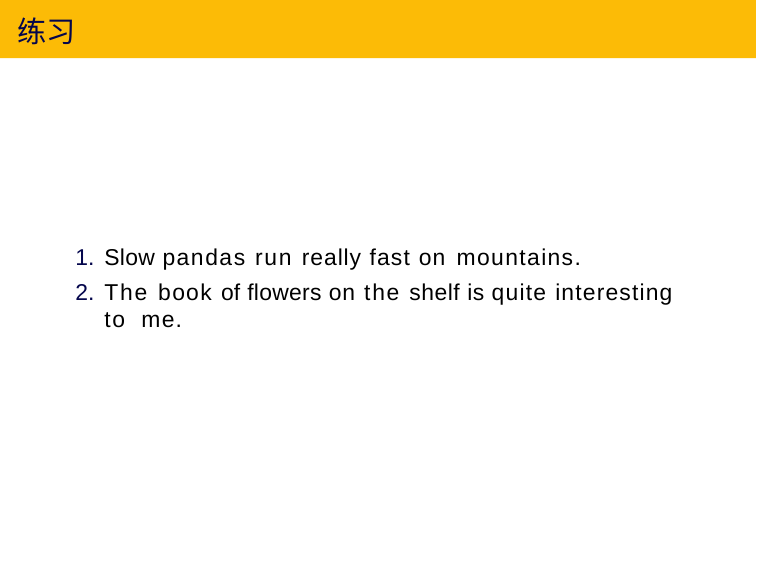

练习
Slow pandas run really fast on mountains.
The book of flowers on the shelf is quite interesting to me.